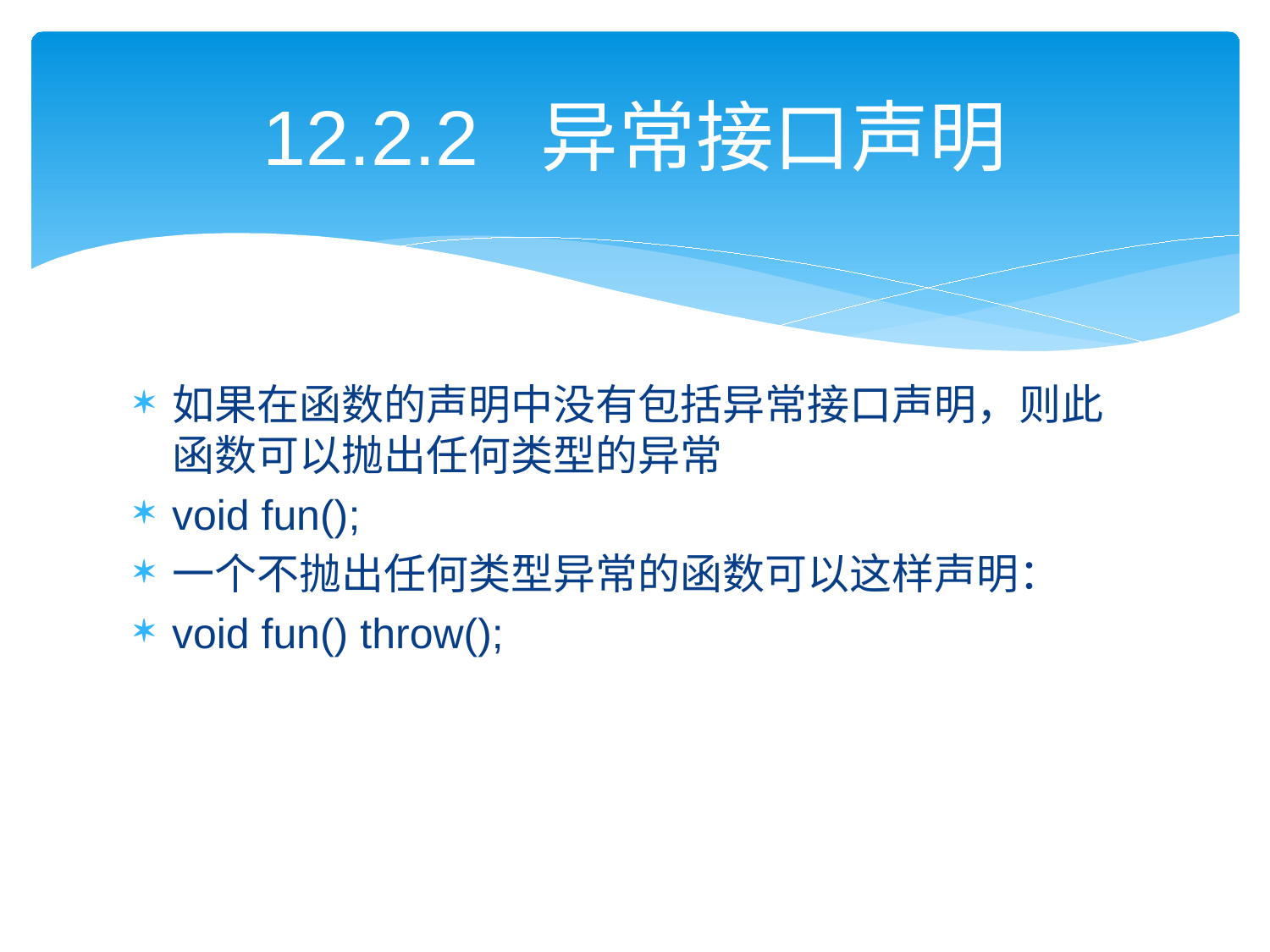

# 12.2.2  异常接口声明
如果在函数的声明中没有包括异常接口声明，则此函数可以抛出任何类型的异常
void fun();
一个不抛出任何类型异常的函数可以这样声明：
void fun() throw();